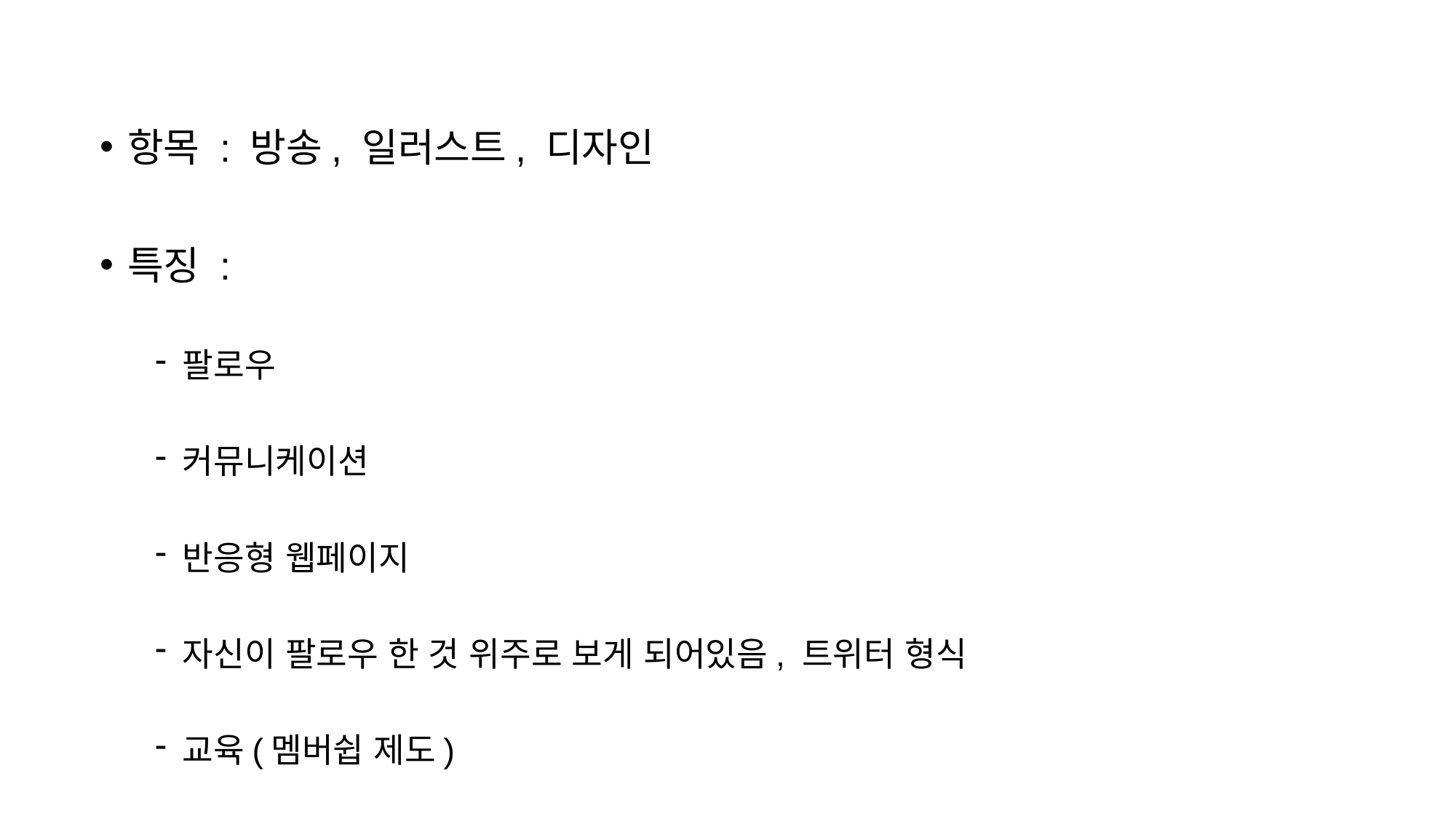

항목 : 방송, 일러스트, 디자인
특징 :
팔로우
커뮤니케이션
반응형 웹페이지
자신이 팔로우 한 것 위주로 보게 되어있음, 트위터 형식
교육(멤버쉽 제도)